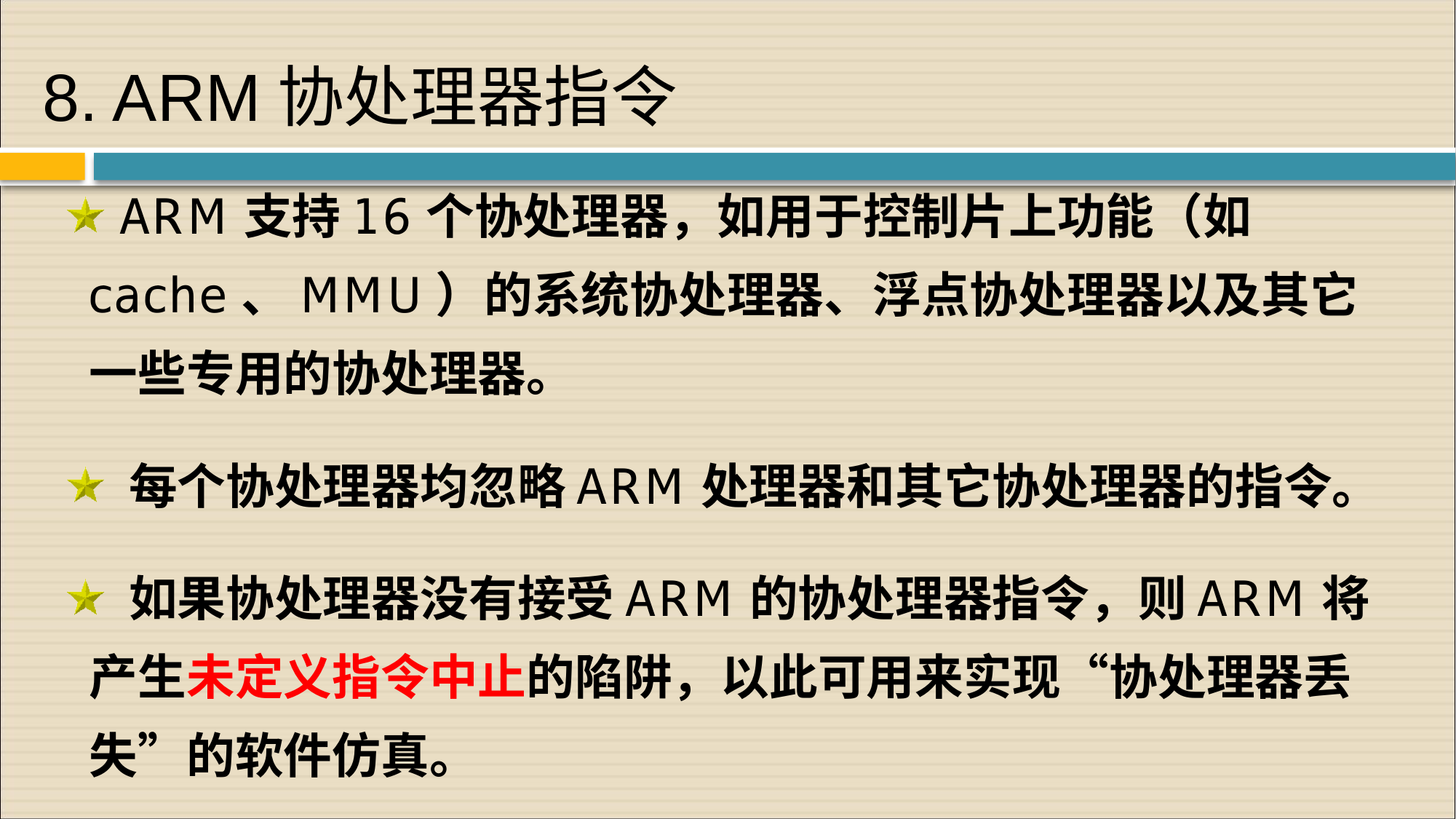

# 8. ARM协处理器指令
 ARM支持16个协处理器，如用于控制片上功能（如cache、MMU）的系统协处理器、浮点协处理器以及其它一些专用的协处理器。
 每个协处理器均忽略ARM处理器和其它协处理器的指令。
 如果协处理器没有接受ARM的协处理器指令，则ARM将产生未定义指令中止的陷阱，以此可用来实现“协处理器丢失”的软件仿真。